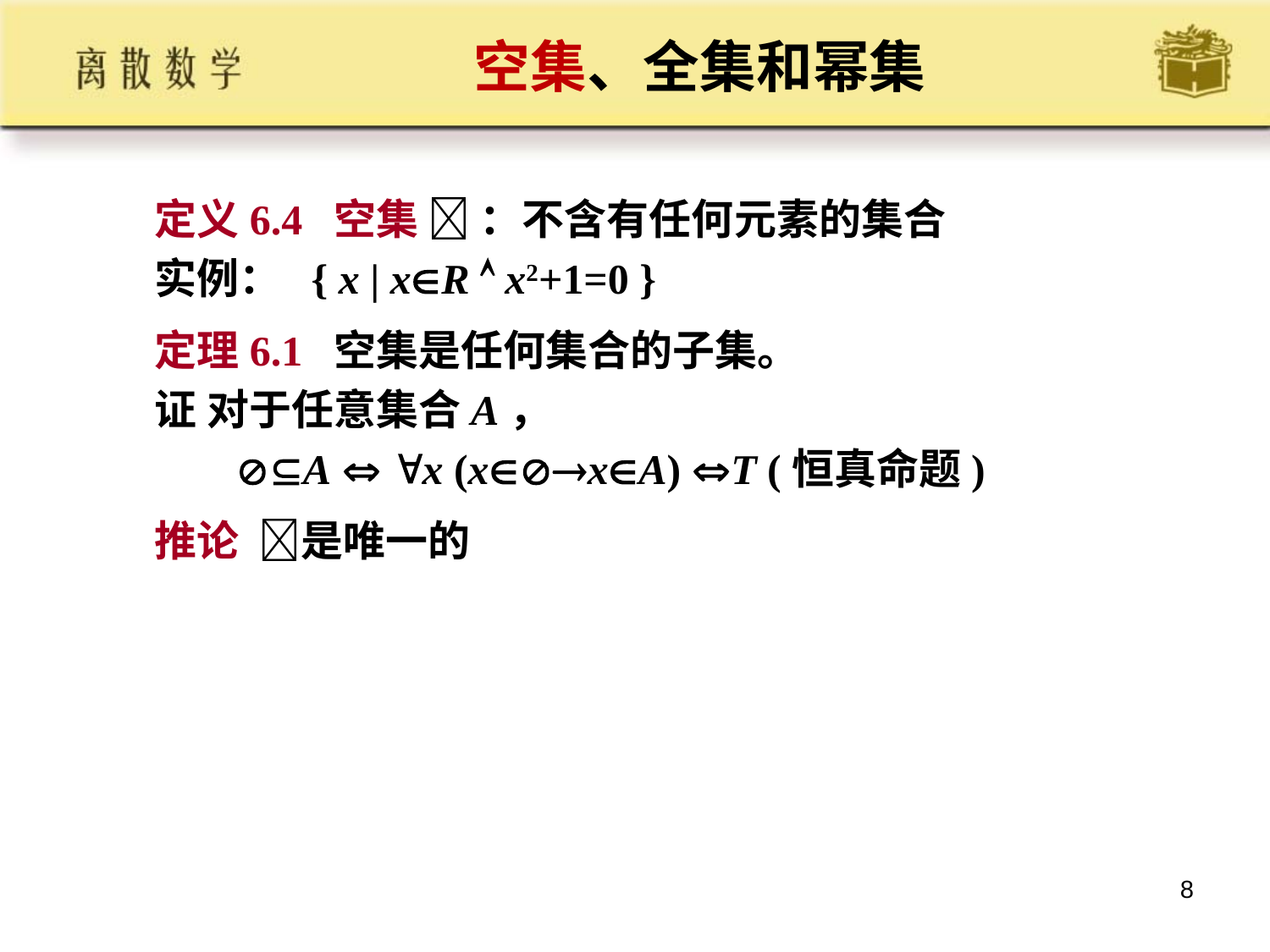

# 空集、全集和幂集
      定义6.4  空集 ∅ ：不含有任何元素的集合
      实例：  { x | x∈R ∧ x2+1=0 }
      定理6.1  空集是任何集合的子集。
      证 对于任意集合A，
              ∅⊆A ⇔ ∀x (x∈∅→x∈A) ⇔T (恒真命题)
      推论  ∅是唯一的

8